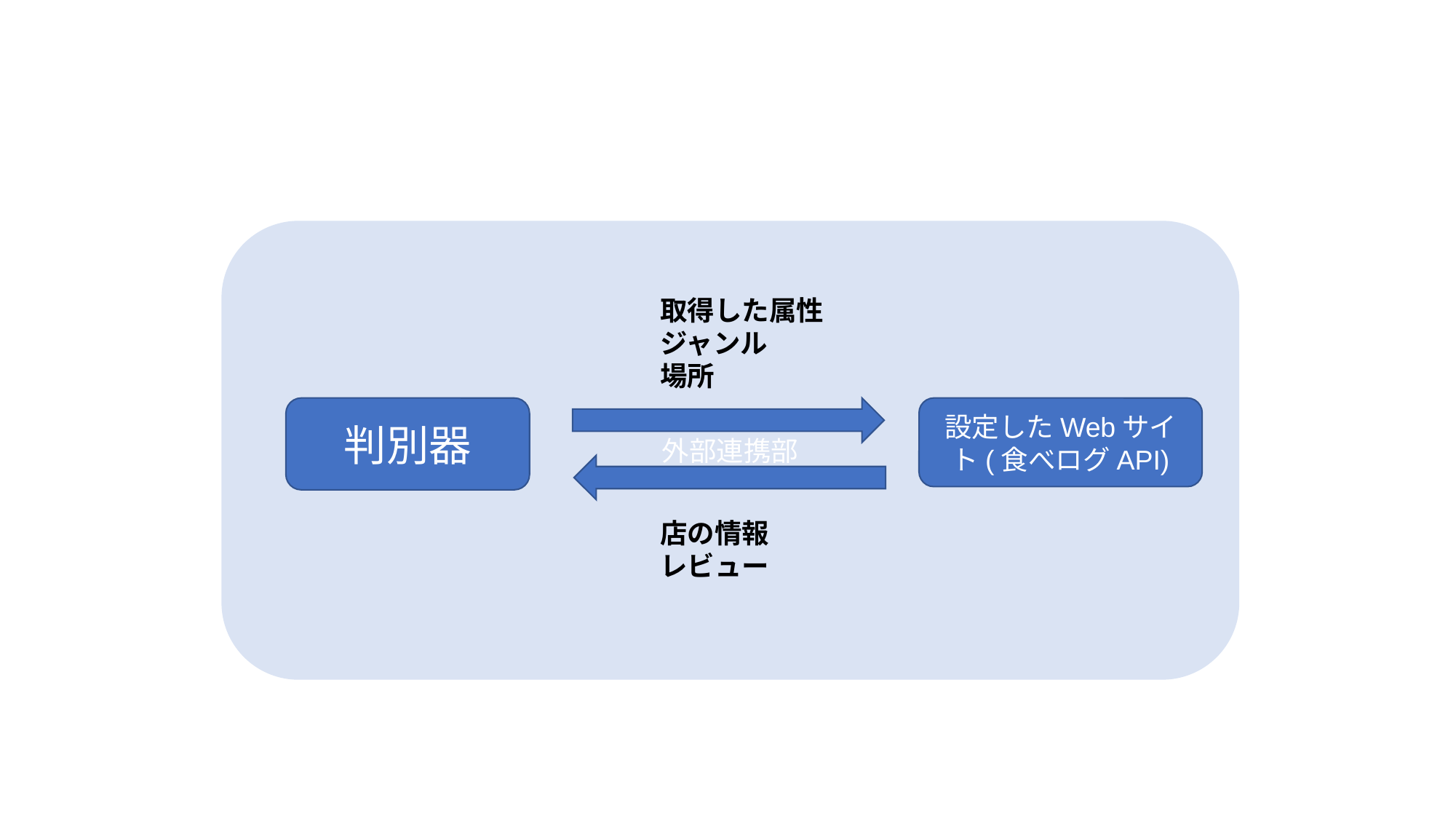

外部連携部
取得した属性
ジャンル
場所
判別器

設定したWebサイト(食べログAPI)

店の情報
レビュー